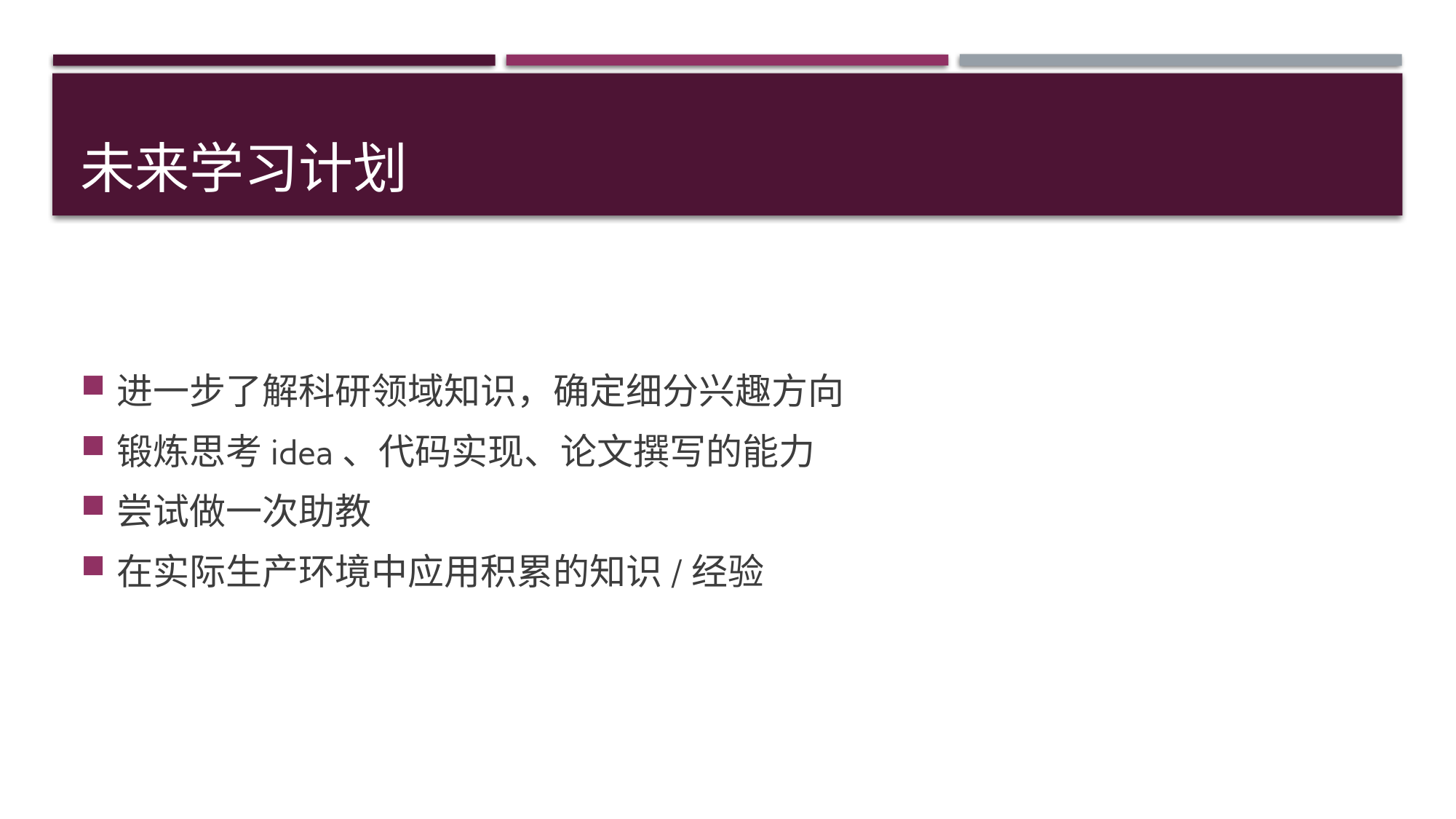

# 未来学习计划
进一步了解科研领域知识，确定细分兴趣方向
锻炼思考idea、代码实现、论文撰写的能力
尝试做一次助教
在实际生产环境中应用积累的知识/经验